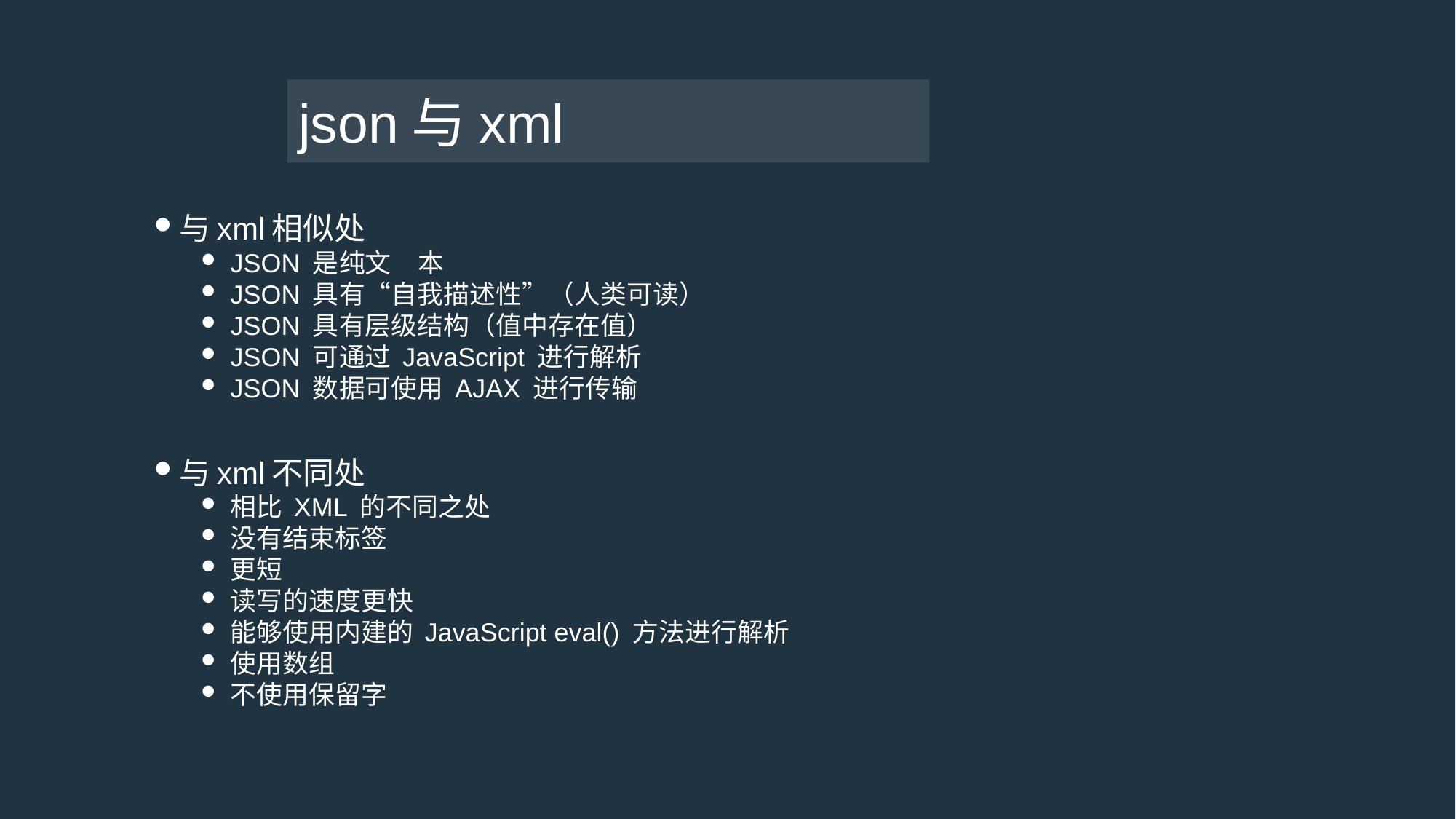

# json与xml
与xml相似处
JSON 是纯文	本
JSON 具有“自我描述性”（人类可读）
JSON 具有层级结构（值中存在值）
JSON 可通过 JavaScript 进行解析
JSON 数据可使用 AJAX 进行传输

与xml不同处
相比 XML 的不同之处
没有结束标签
更短
读写的速度更快
能够使用内建的 JavaScript eval() 方法进行解析
使用数组
不使用保留字